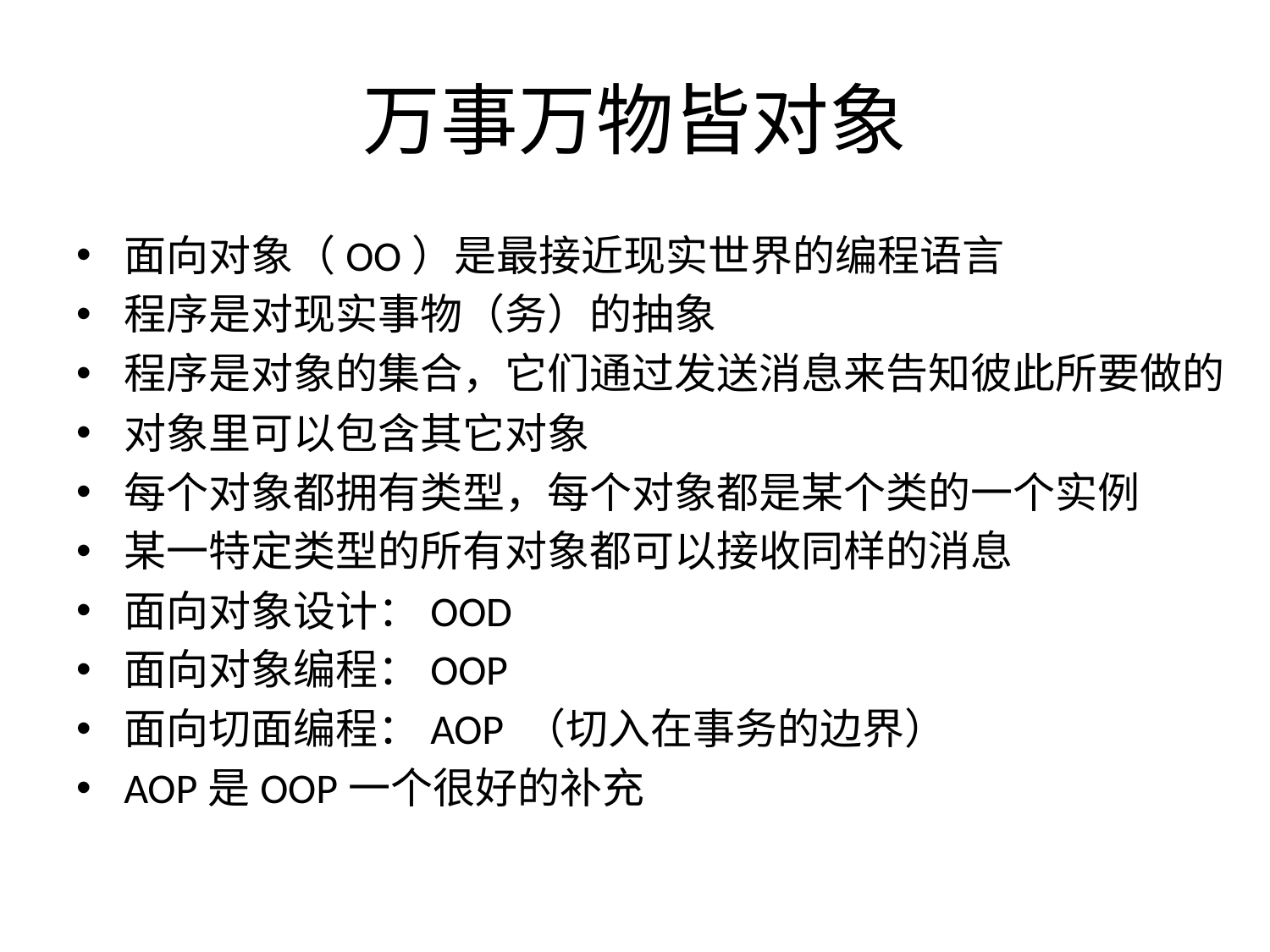

# 万事万物皆对象

面向对象（OO）是最接近现实世界的编程语言
程序是对现实事物（务）的抽象
程序是对象的集合，它们通过发送消息来告知彼此所要做的
对象里可以包含其它对象
每个对象都拥有类型，每个对象都是某个类的一个实例
某一特定类型的所有对象都可以接收同样的消息
面向对象设计：OOD
面向对象编程：OOP
面向切面编程：AOP （切入在事务的边界）
AOP是OOP一个很好的补充